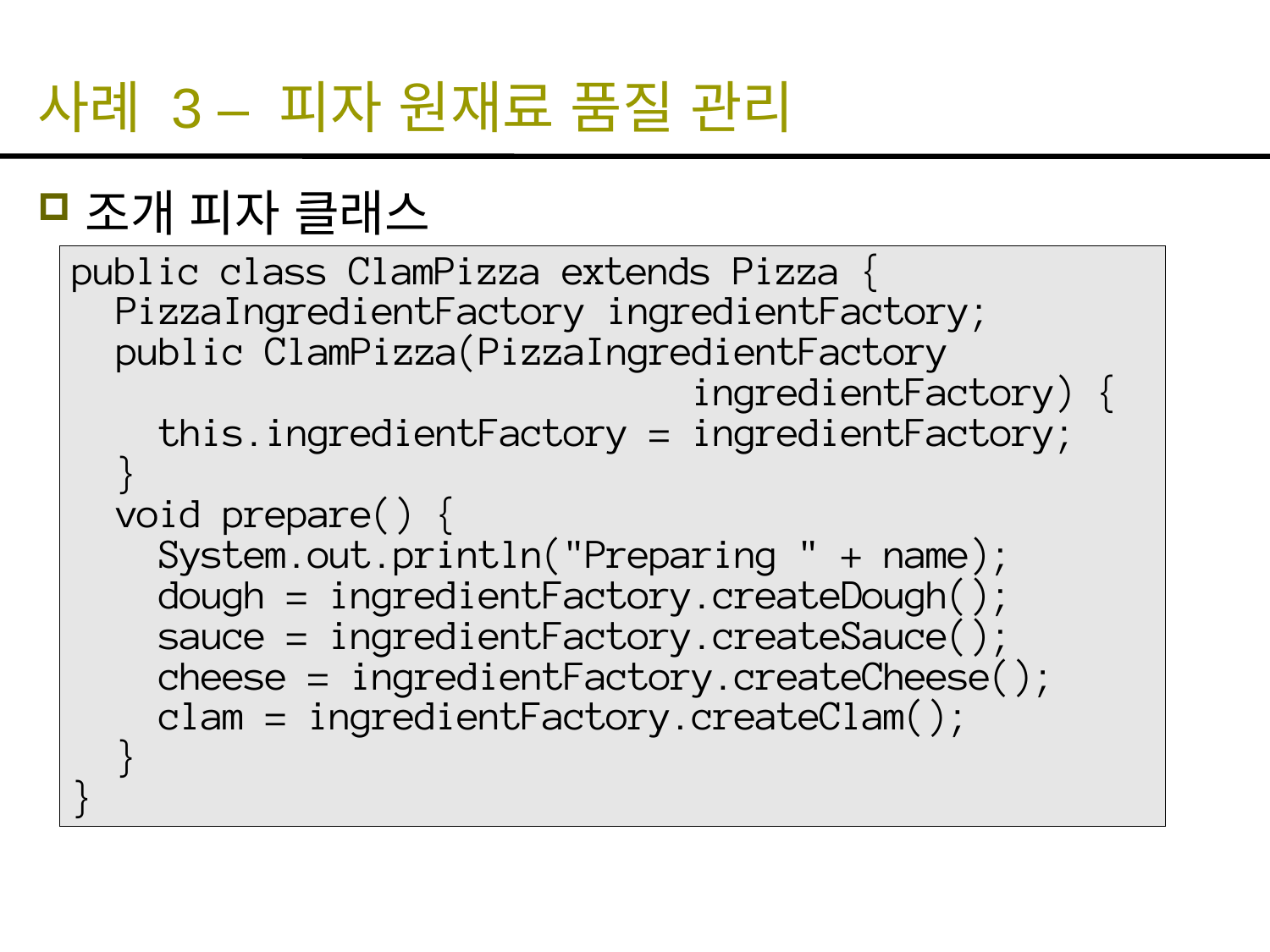

# 사례 3 – 피자 원재료 품질 관리
조개 피자 클래스
public class ClamPizza extends Pizza {
  PizzaIngredientFactory ingredientFactory;
  public ClamPizza(PizzaIngredientFactory
                             ingredientFactory) {
    this.ingredientFactory = ingredientFactory;
  }
  void prepare() {
    System.out.println("Preparing " + name);
    dough = ingredientFactory.createDough();
    sauce = ingredientFactory.createSauce();
    cheese = ingredientFactory.createCheese();
    clam = ingredientFactory.createClam();
  }
}